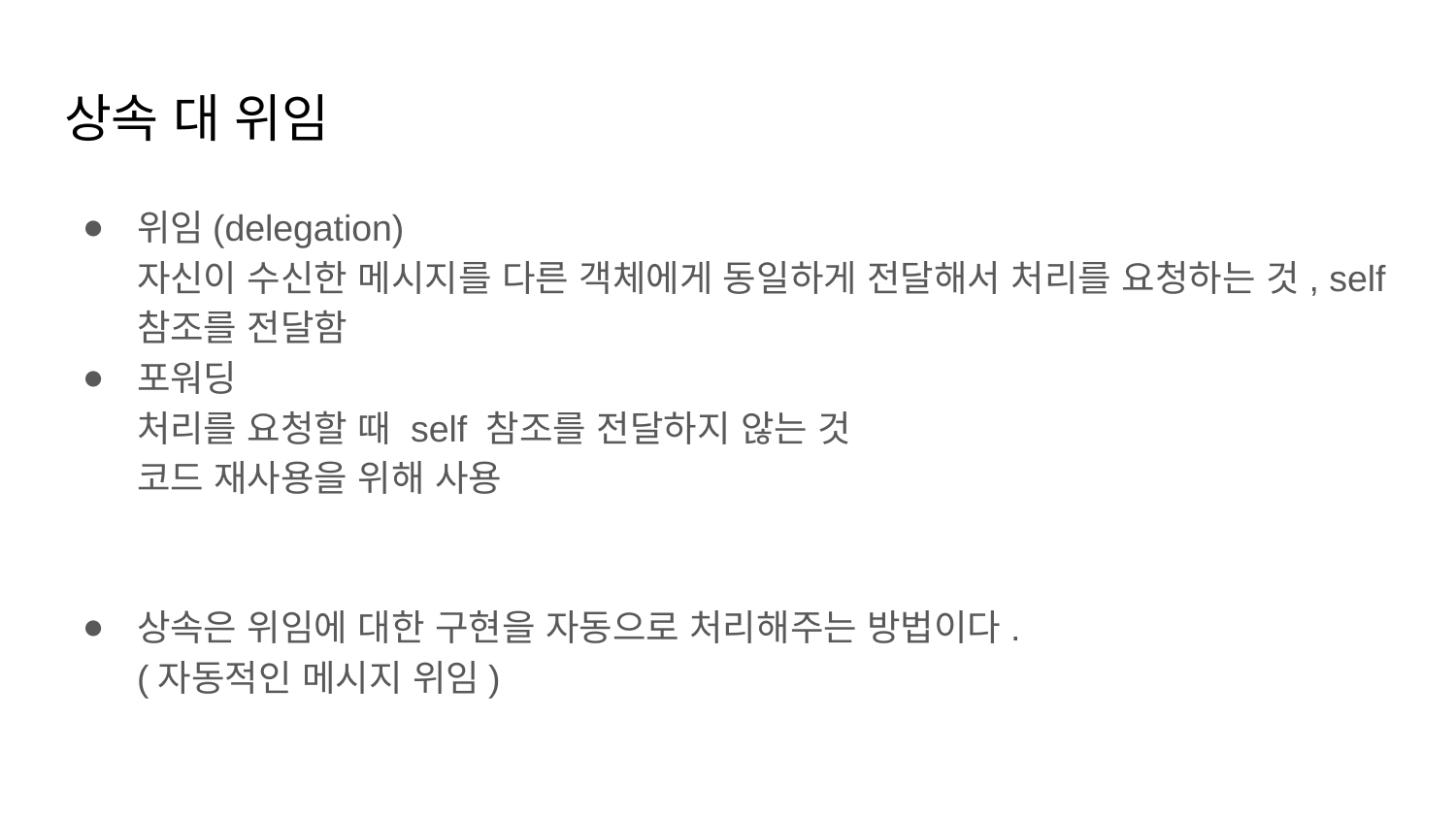

# 상속 대 위임
위임(delegation)
자신이 수신한 메시지를 다른 객체에게 동일하게 전달해서 처리를 요청하는 것, self 참조를 전달함
포워딩
처리를 요청할 때 self 참조를 전달하지 않는 것
코드 재사용을 위해 사용

상속은 위임에 대한 구현을 자동으로 처리해주는 방법이다.
(자동적인 메시지 위임)